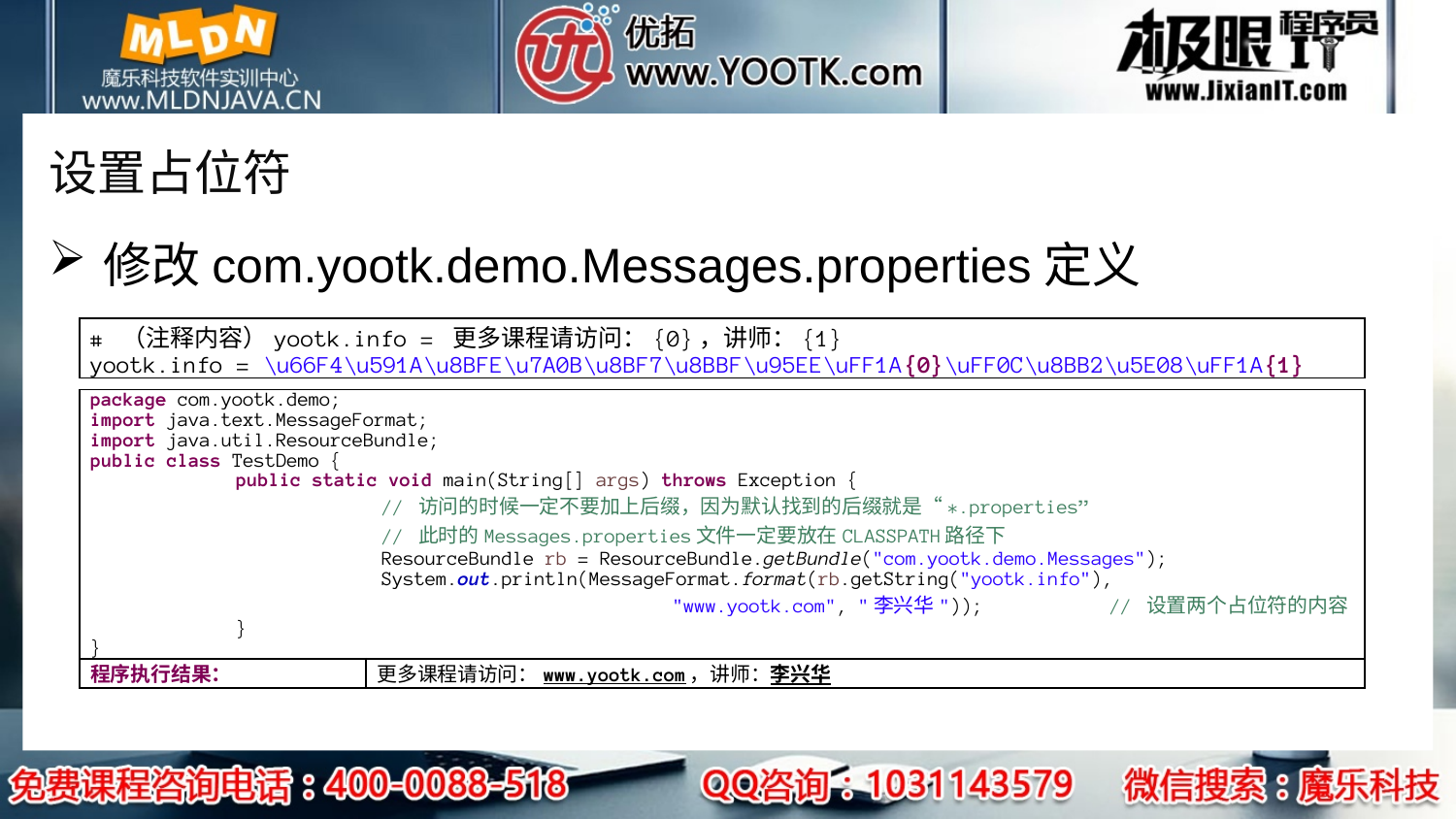

# 设置占位符
修改com.yootk.demo.Messages.properties定义
| # （注释内容）yootk.info = 更多课程请访问：{0}，讲师：{1} yootk.info = \u66F4\u591A\u8BFE\u7A0B\u8BF7\u8BBF\u95EE\uFF1A{0}\uFF0C\u8BB2\u5E08\uFF1A{1} |
| --- |
| package com.yootk.demo; import java.text.MessageFormat; import java.util.ResourceBundle; public class TestDemo { public static void main(String[] args) throws Exception { // 访问的时候一定不要加上后缀，因为默认找到的后缀就是“\*.properties” // 此时的Messages.properties文件一定要放在CLASSPATH路径下 ResourceBundle rb = ResourceBundle.getBundle("com.yootk.demo.Messages"); System.out.println(MessageFormat.format(rb.getString("yootk.info"), "www.yootk.com", "李兴华")); // 设置两个占位符的内容 } } |  |
| --- | --- |
| 程序执行结果： | 更多课程请访问：www.yootk.com，讲师：李兴华 |